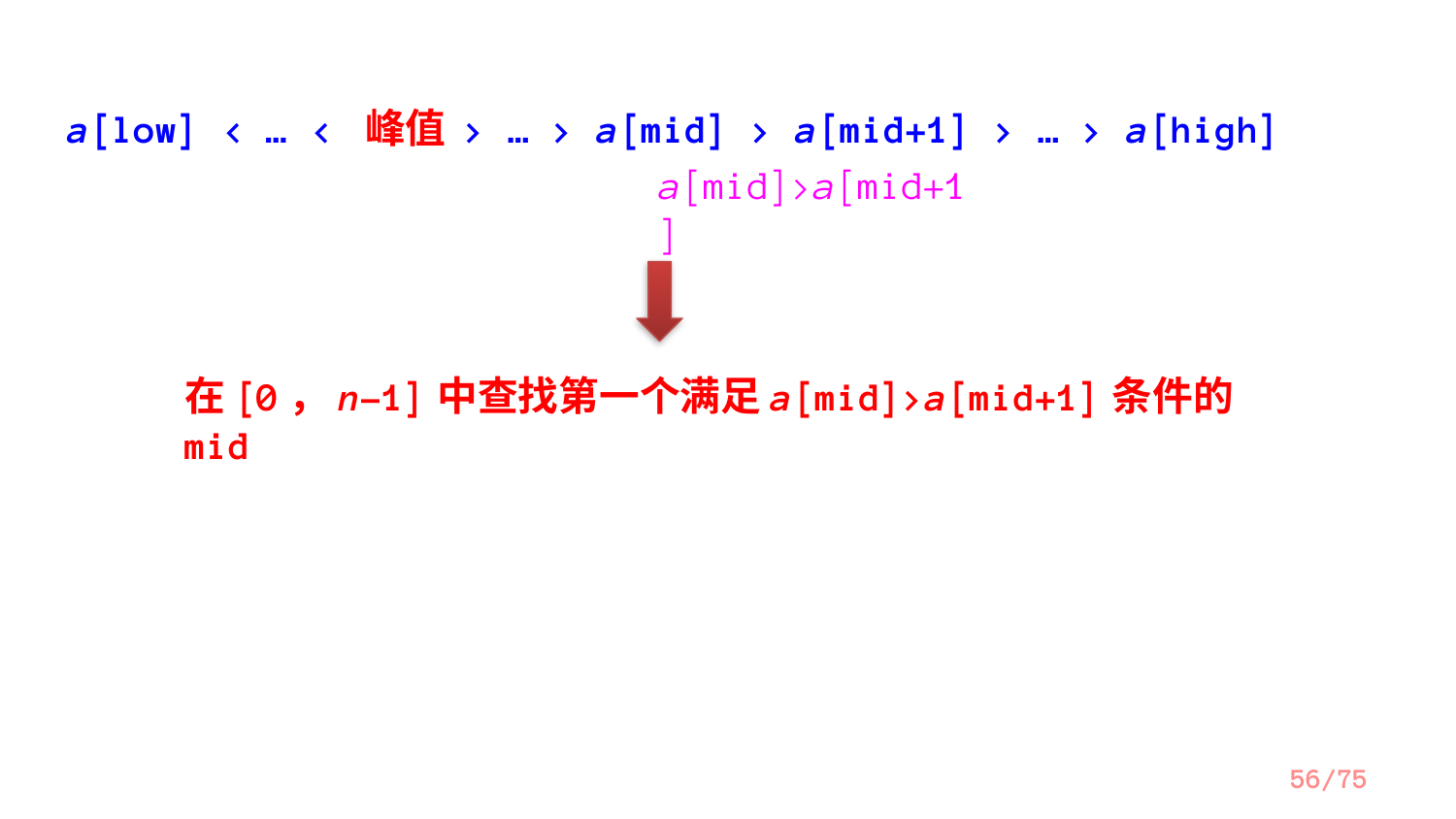

a[low] < … < 峰值 > … > a[mid] > a[mid+1] > … > a[high]
a[mid]>a[mid+1]

在[0，n-1]中查找第一个满足a[mid]>a[mid+1]条件的mid
56/75